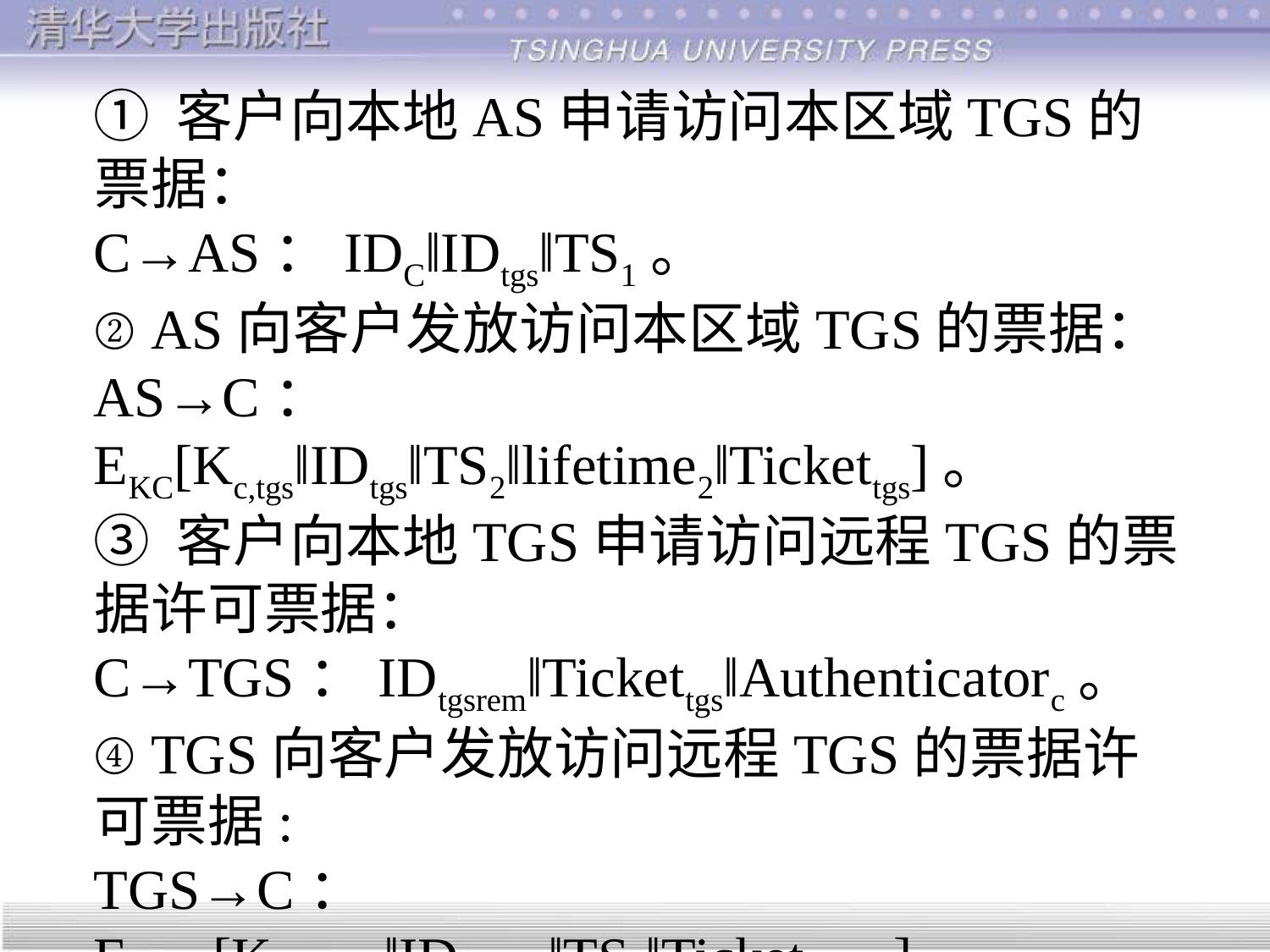

① 客户向本地AS申请访问本区域TGS的票据：
C→AS：IDC‖IDtgs‖TS1。
② AS向客户发放访问本区域TGS的票据：
AS→C：
EKC[Kc,tgs‖IDtgs‖TS2‖lifetime2‖Tickettgs]。
③ 客户向本地TGS申请访问远程TGS的票据许可票据：
C→TGS：IDtgsrem‖Tickettgs‖Authenticatorc。
④ TGS向客户发放访问远程TGS的票据许可票据:
TGS→C：
EKc,tgs[Kc,tgsrem‖IDtgsrem‖TS4‖Tickettgsrem]。